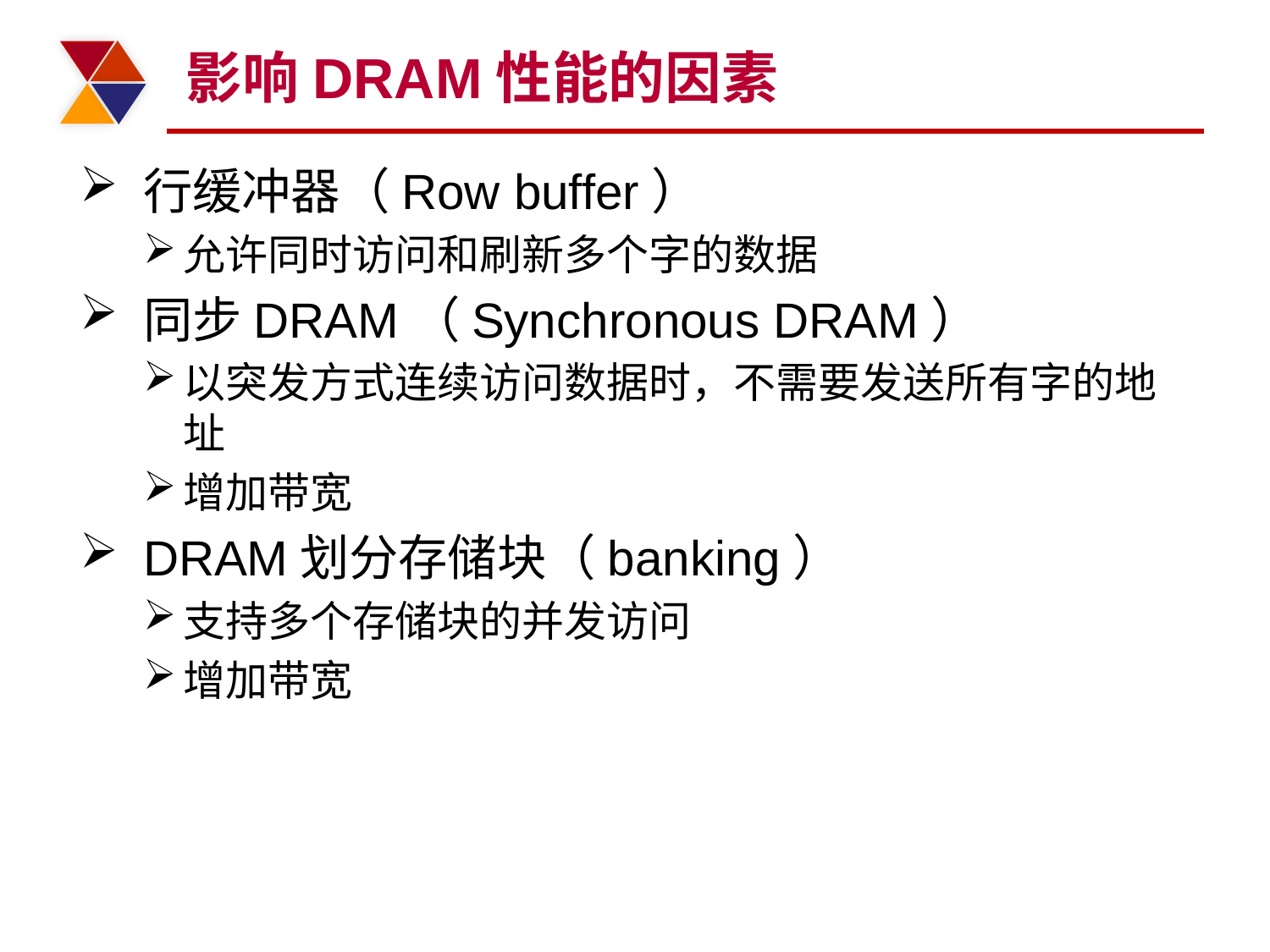

# 影响DRAM性能的因素
行缓冲器（Row buffer）
允许同时访问和刷新多个字的数据
同步DRAM（Synchronous DRAM）
以突发方式连续访问数据时，不需要发送所有字的地址
增加带宽
DRAM划分存储块（banking）
支持多个存储块的并发访问
增加带宽